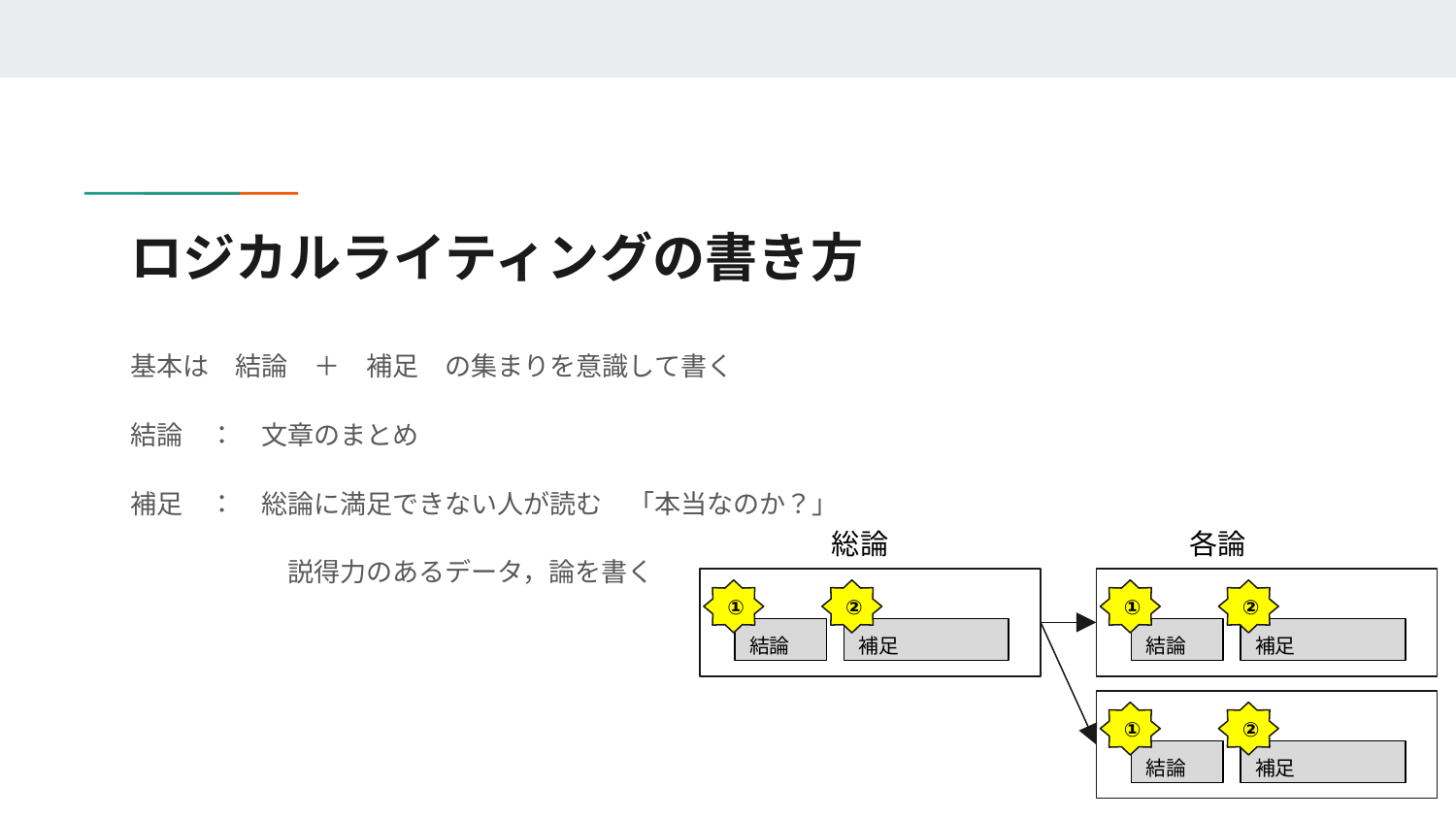

# ロジカルライティングの書き方
基本は　結論　＋　補足　の集まりを意識して書く
結論　：　文章のまとめ
補足　：　総論に満足できない人が読む　「本当なのか？」
　　　　　　説得力のあるデータ，論を書く
総論
各論

①
②
結論
補足

①
②
結論
補足

①
②
結論
補足